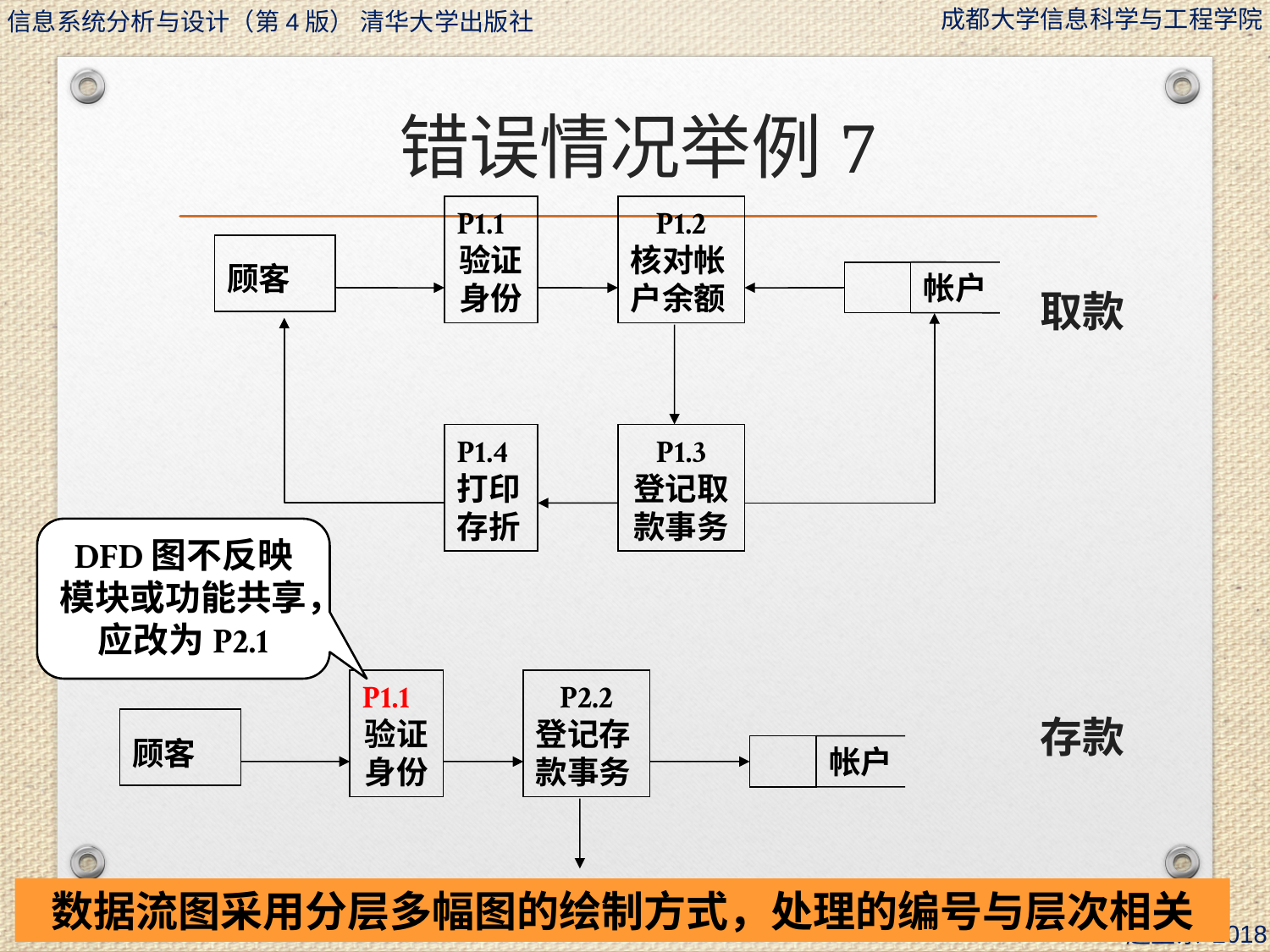

# 错误情况举例7
P1.1
验证身份
P1.2
核对帐户余额
顾客

帐户

取款

P1.4
打印存折
P1.3
登记取款事务

DFD图不反映
模块或功能共享，应改为P2.1
P1.1
验证身份
P2.2
登记存款事务
存款
顾客

帐户

数据流图采用分层多幅图的绘制方式，处理的编号与层次相关